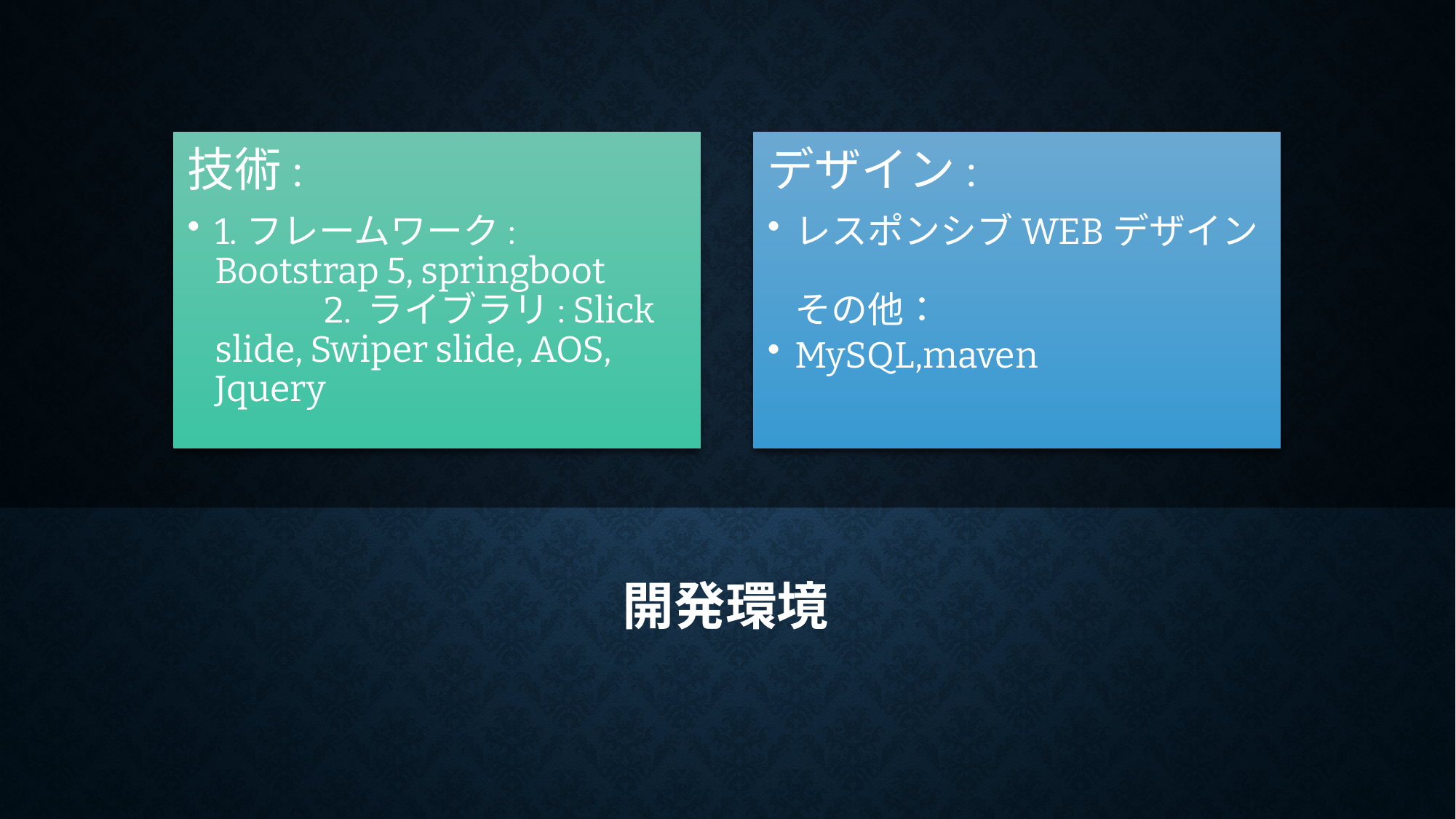

技術:
1.フレームワーク: Bootstrap 5, springboot
	2. ライブラリ: Slick slide, Swiper slide, AOS, Jquery
デザイン:
レスポンシブWEBデザイン
その他：
MySQL,maven
# 開発環境